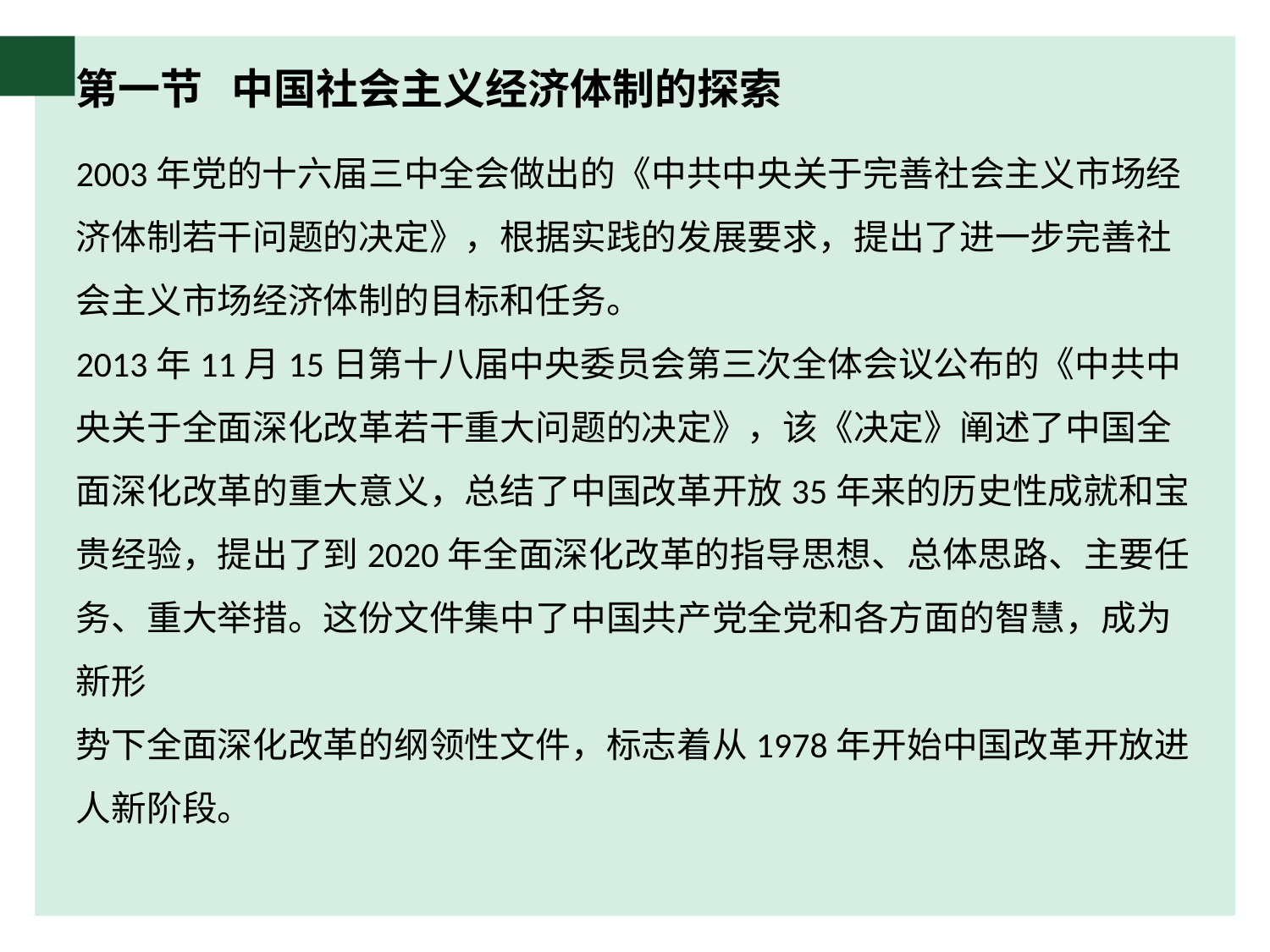

# 第一节   中国社会主义经济体制的探索
2003年党的十六届三中全会做出的《中共中央关于完善社会主义市场经济体制若干问题的决定》，根据实践的发展要求，提出了进一步完善社会主义市场经济体制的目标和任务。
2013年11月15日第十八届中央委员会第三次全体会议公布的《中共中央关于全面深化改革若干重大问题的决定》，该《决定》阐述了中国全面深化改革的重大意义，总结了中国改革开放35年来的历史性成就和宝贵经验，提出了到2020年全面深化改革的指导思想、总体思路、主要任务、重大举措。这份文件集中了中国共产党全党和各方面的智慧，成为新形
势下全面深化改革的纲领性文件，标志着从1978年开始中国改革开放进人新阶段。